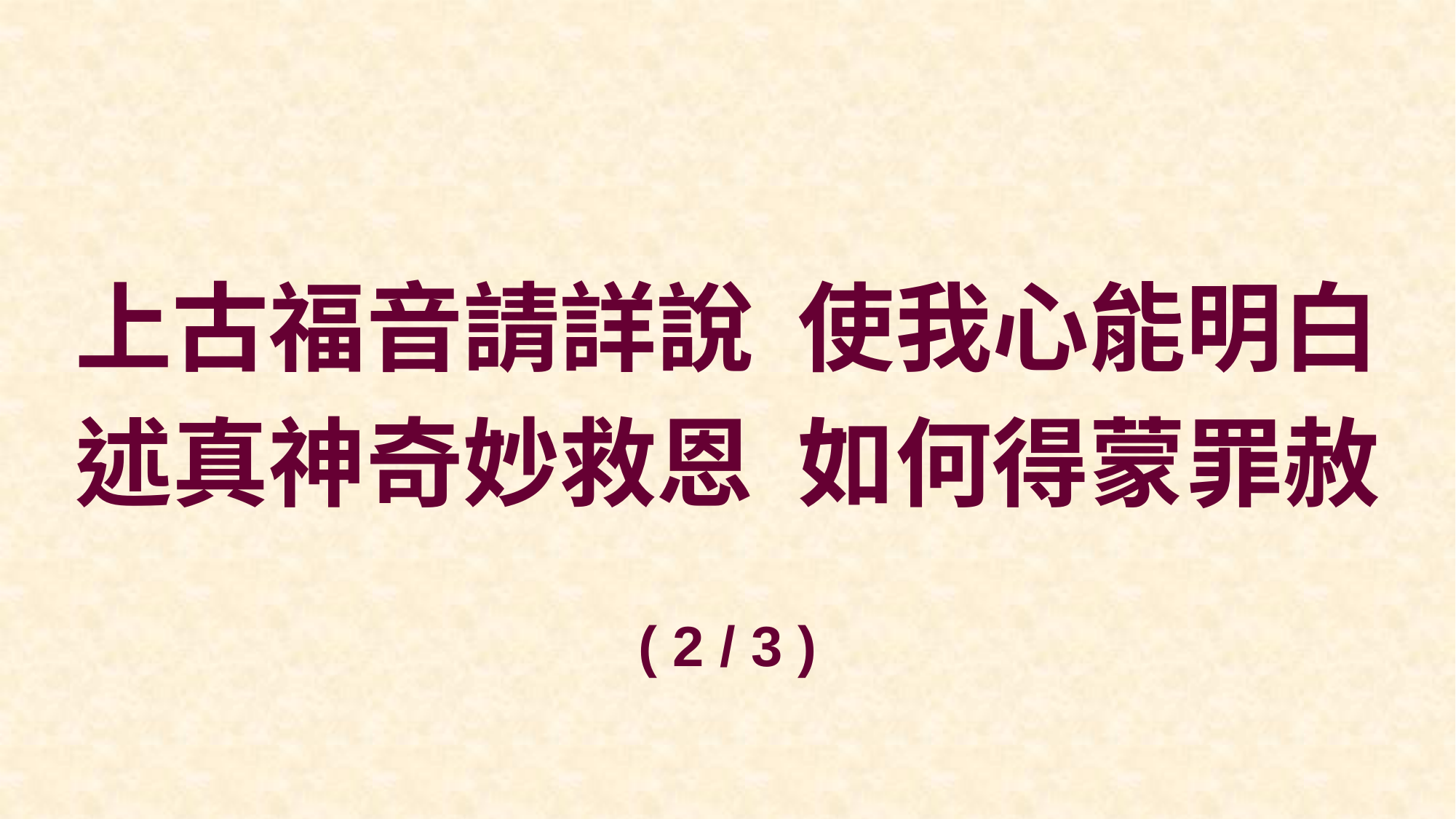

上古福音請詳說  使我心能明白
述真神奇妙救恩  如何得蒙罪赦
( 2 / 3 )